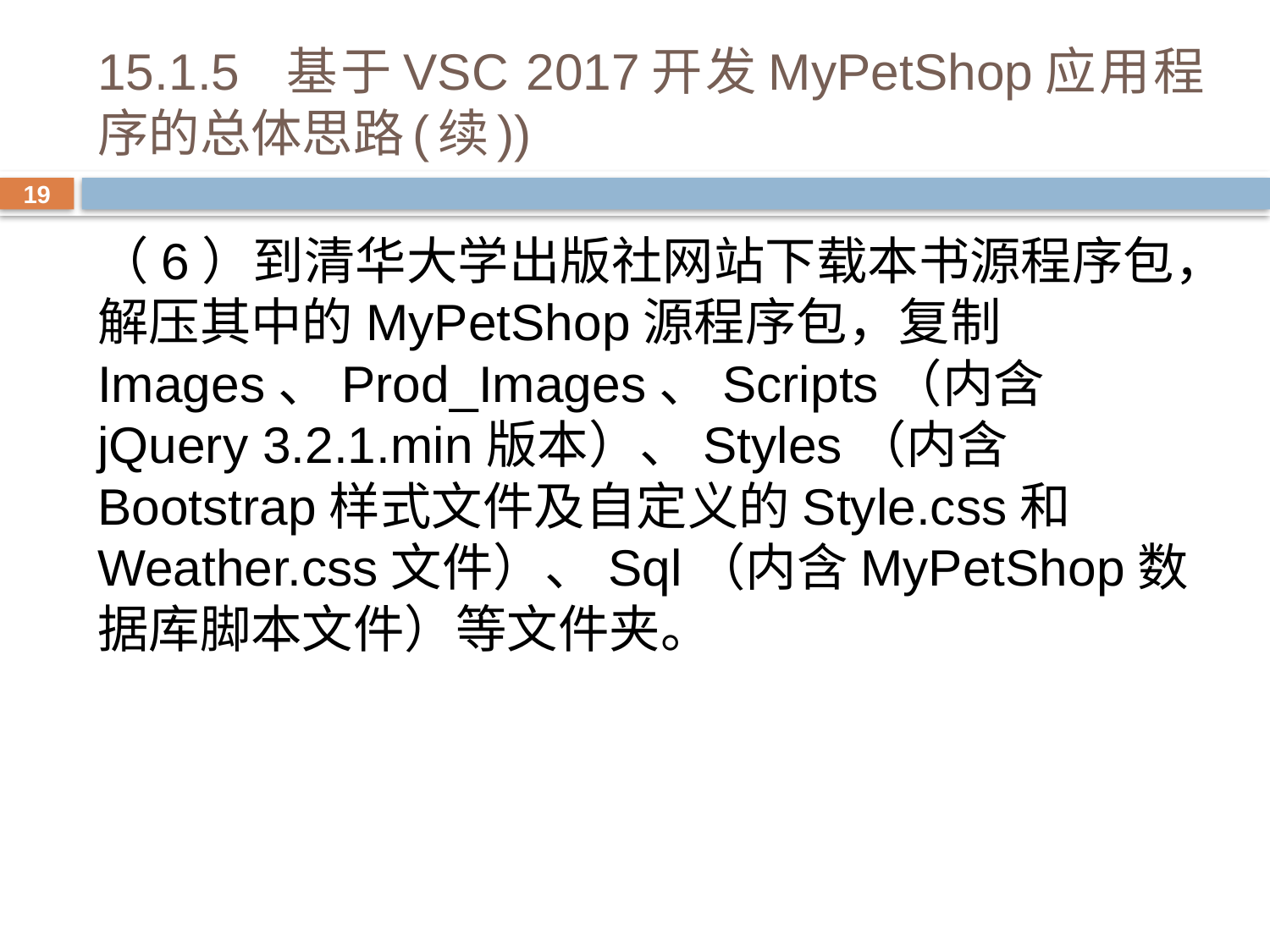

# 15.1.5  基于VSC 2017开发MyPetShop应用程序的总体思路(续))
19
（6）到清华大学出版社网站下载本书源程序包，解压其中的MyPetShop源程序包，复制Images、Prod_Images、Scripts（内含jQuery 3.2.1.min版本）、Styles（内含Bootstrap样式文件及自定义的Style.css和Weather.css文件）、Sql（内含MyPetShop数据库脚本文件）等文件夹。